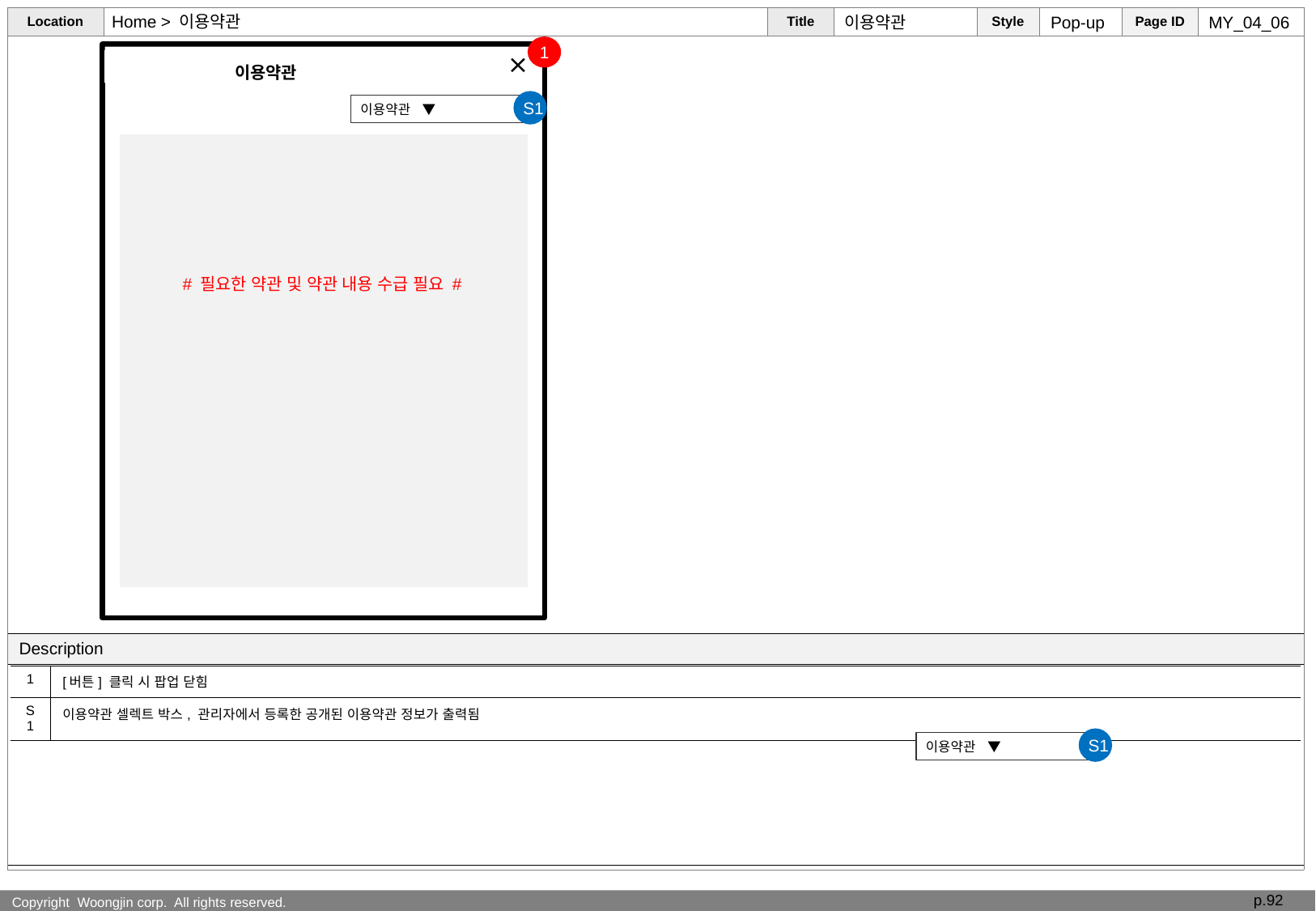

# Home > 이용약관
이용약관
Pop-up
MY_04_06
1
                               이용약관
×
| < | 회원가입 |
| --- | --- |
S1
이용약관   ▼

# 필요한 약관 및 약관 내용 수급 필요 #
| 1 | [버튼] 클릭 시 팝업 닫힘 |
| --- | --- |
| S1 | 이용약관 셀렉트 박스, 관리자에서 등록한 공개된 이용약관 정보가 출력됨 |
S1
이용약관   ▼